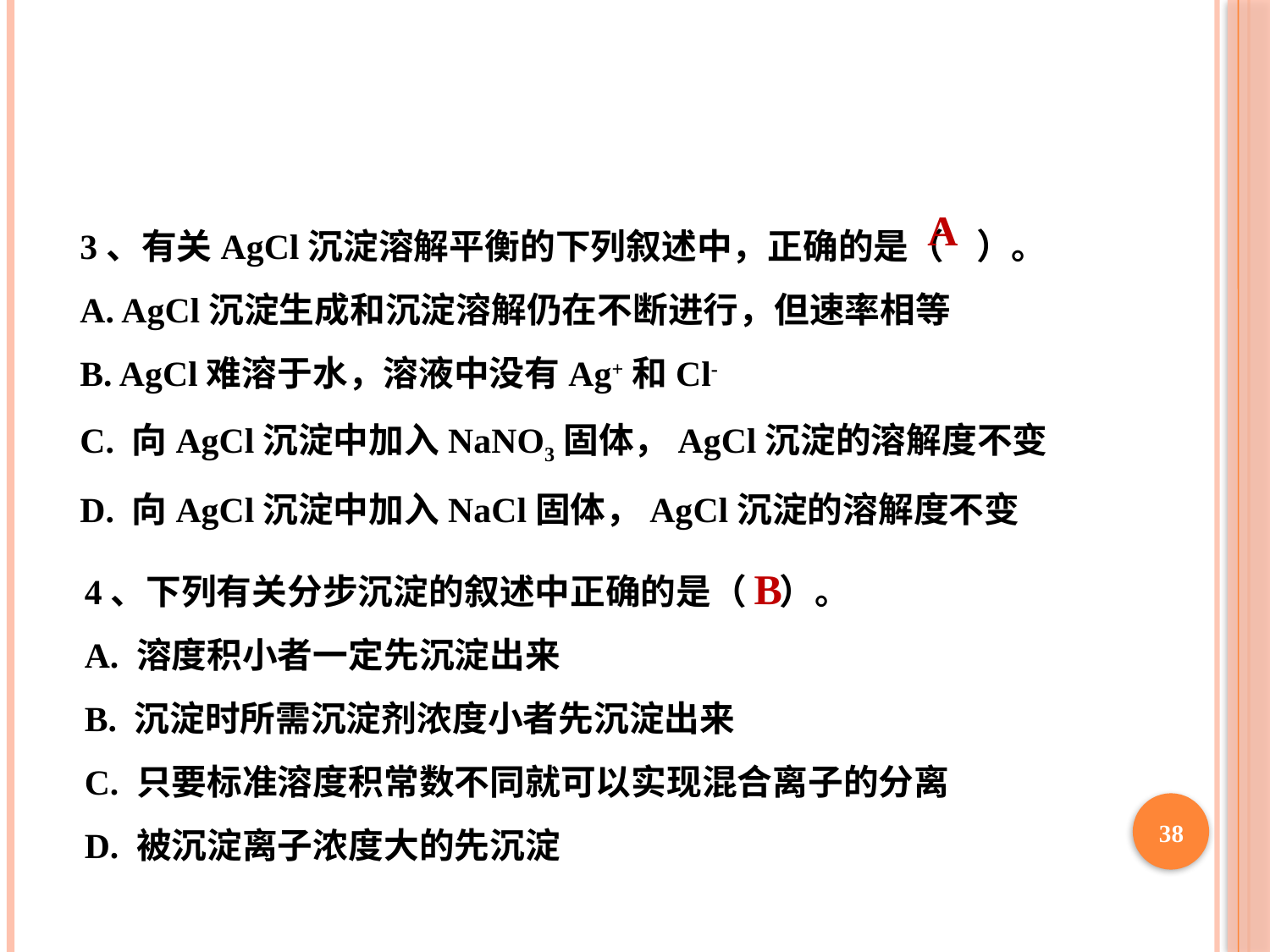

#
3、有关AgCl沉淀溶解平衡的下列叙述中，正确的是（    ）。
A. AgCl沉淀生成和沉淀溶解仍在不断进行，但速率相等
B. AgCl难溶于水，溶液中没有Ag+和Cl-
C. 向AgCl沉淀中加入NaNO3固体，AgCl沉淀的溶解度不变
D. 向AgCl沉淀中加入NaCl固体，AgCl沉淀的溶解度不变

A
4、下列有关分步沉淀的叙述中正确的是（    ）。
A. 溶度积小者一定先沉淀出来
B. 沉淀时所需沉淀剂浓度小者先沉淀出来
C. 只要标准溶度积常数不同就可以实现混合离子的分离
D. 被沉淀离子浓度大的先沉淀
B
38